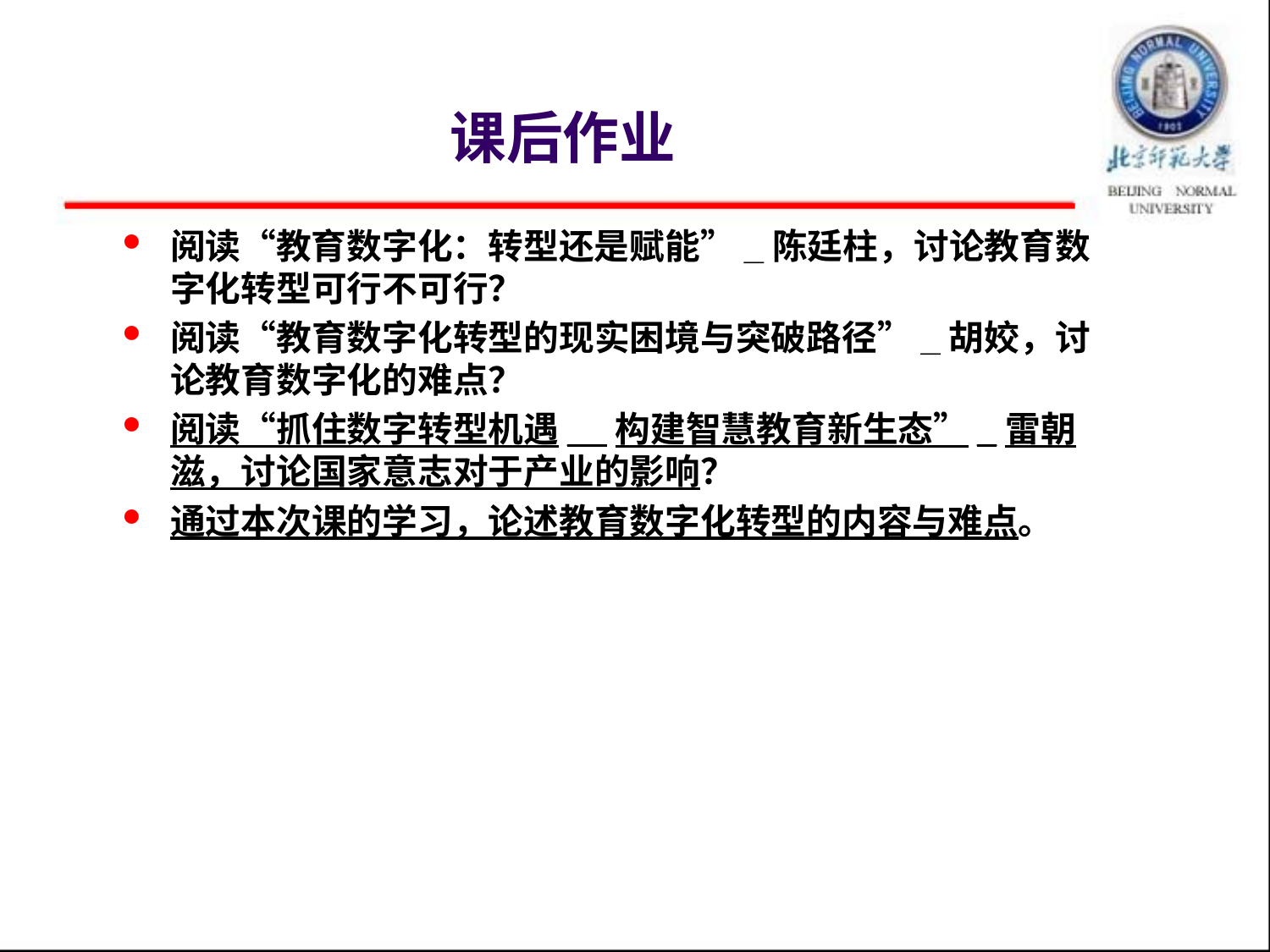

# 课后作业
阅读“教育数字化：转型还是赋能”_陈廷柱，讨论教育数字化转型可行不可行？
阅读“教育数字化转型的现实困境与突破路径”_胡姣，讨论教育数字化的难点？
阅读“抓住数字转型机遇__构建智慧教育新生态”_雷朝滋，讨论国家意志对于产业的影响？
通过本次课的学习，论述教育数字化转型的内容与难点。